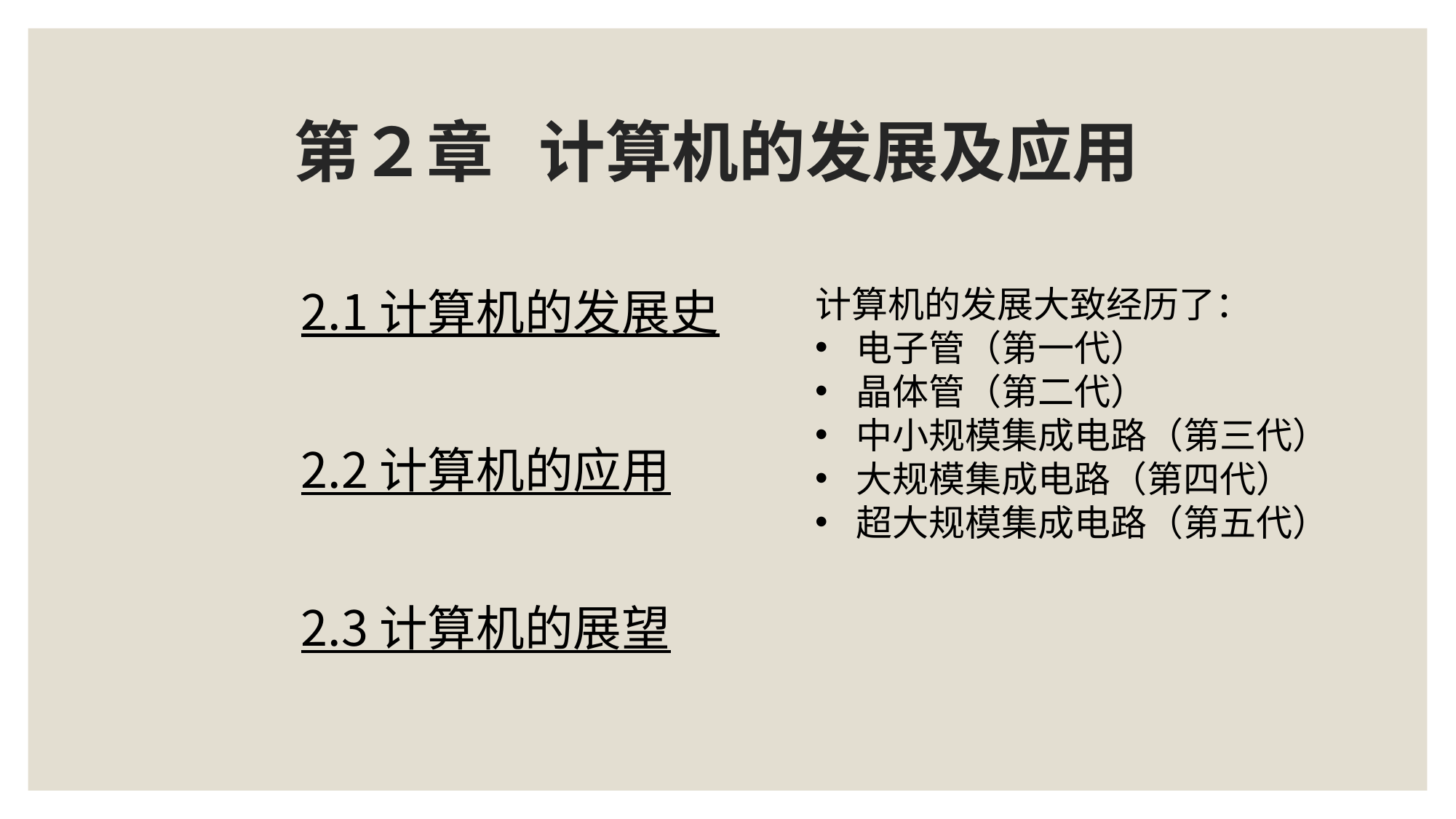

第２章   计算机的发展及应用
2.1 计算机的发展史
计算机的发展大致经历了：
电子管（第一代）
晶体管（第二代）
中小规模集成电路（第三代）
大规模集成电路（第四代）
超大规模集成电路（第五代）
2.2 计算机的应用
2.3 计算机的展望